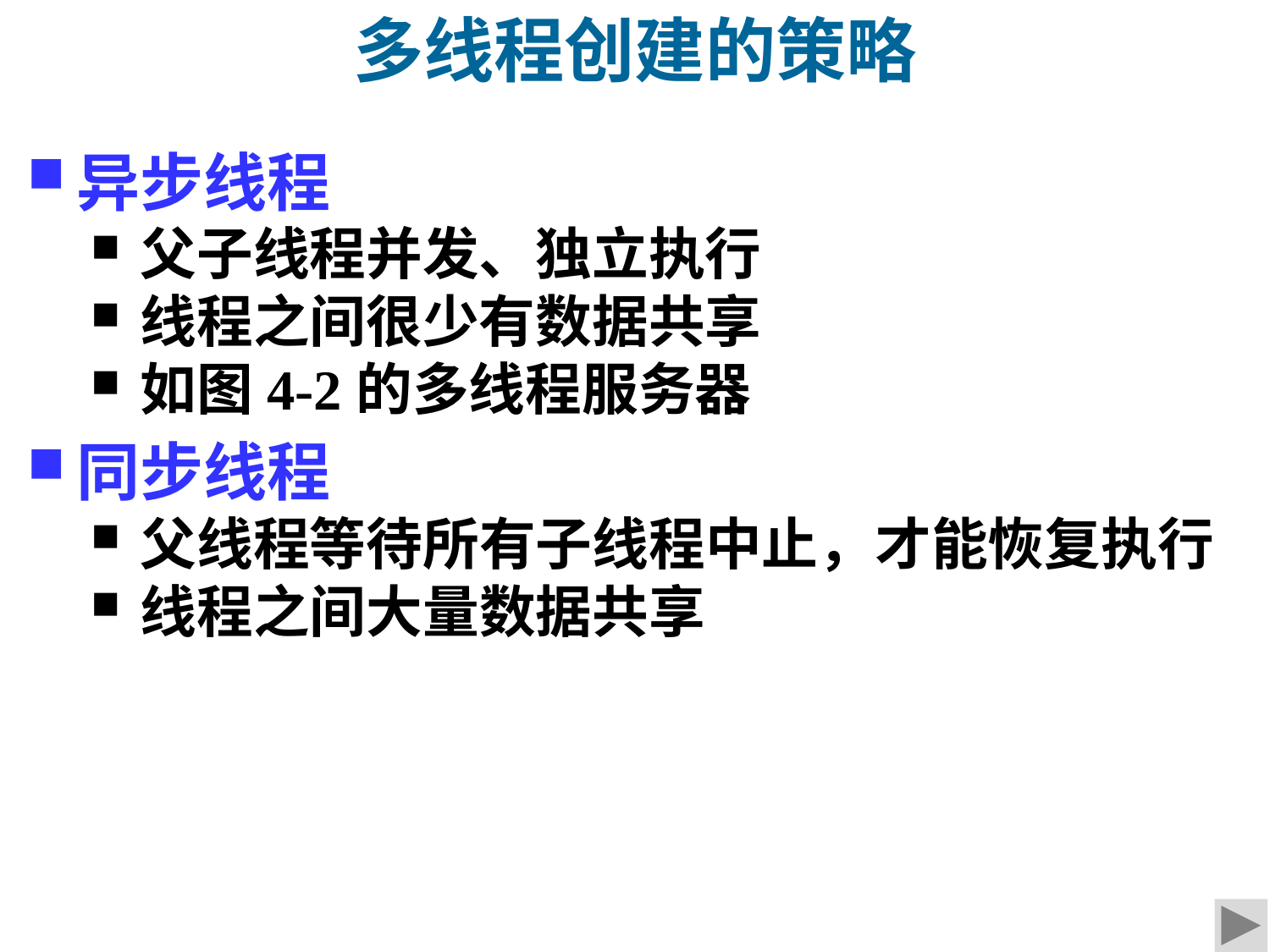

多线程创建的策略
异步线程
父子线程并发、独立执行
线程之间很少有数据共享
如图4-2的多线程服务器
同步线程
父线程等待所有子线程中止，才能恢复执行
线程之间大量数据共享